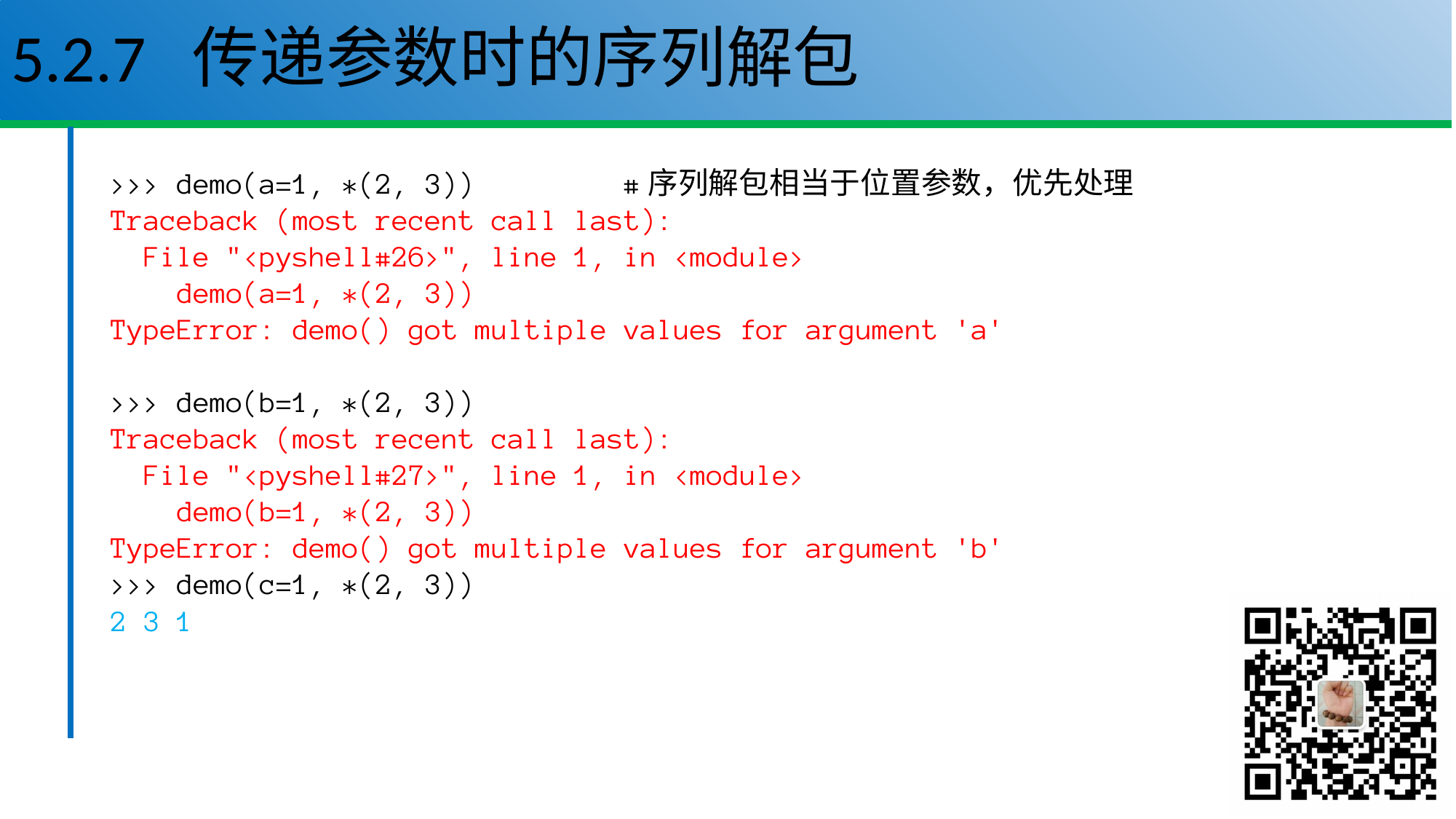

# 5.2.7  传递参数时的序列解包
>>> demo(a=1, *(2, 3))         #序列解包相当于位置参数，优先处理
Traceback (most recent call last):
  File "<pyshell#26>", line 1, in <module>
    demo(a=1, *(2, 3))
TypeError: demo() got multiple values for argument 'a'

>>> demo(b=1, *(2, 3))
Traceback (most recent call last):
  File "<pyshell#27>", line 1, in <module>
    demo(b=1, *(2, 3))
TypeError: demo() got multiple values for argument 'b'
>>> demo(c=1, *(2, 3))
2 3 1
45